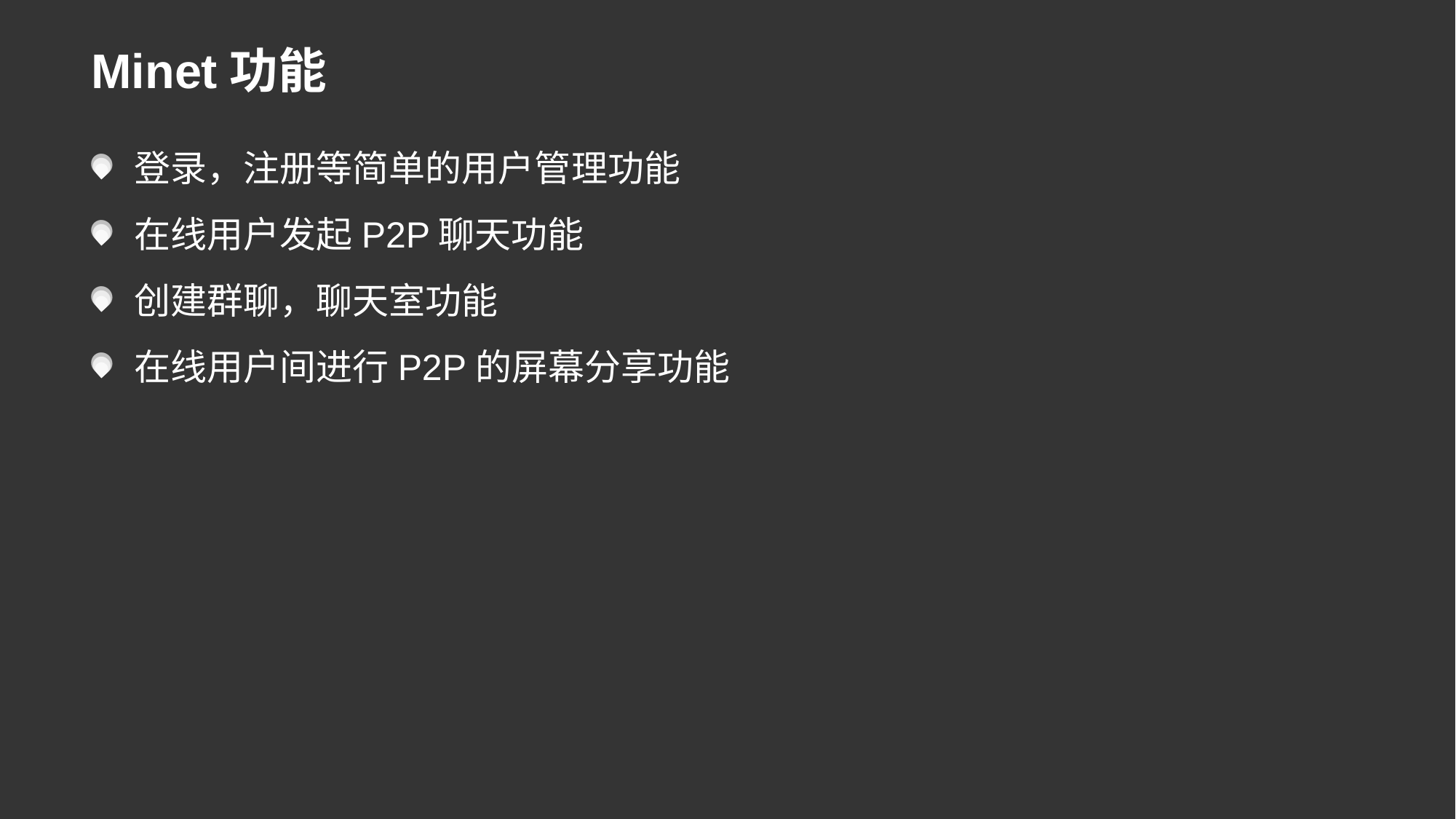

# Minet功能
登录，注册等简单的用户管理功能
在线用户发起P2P聊天功能
创建群聊，聊天室功能
在线用户间进行P2P的屏幕分享功能